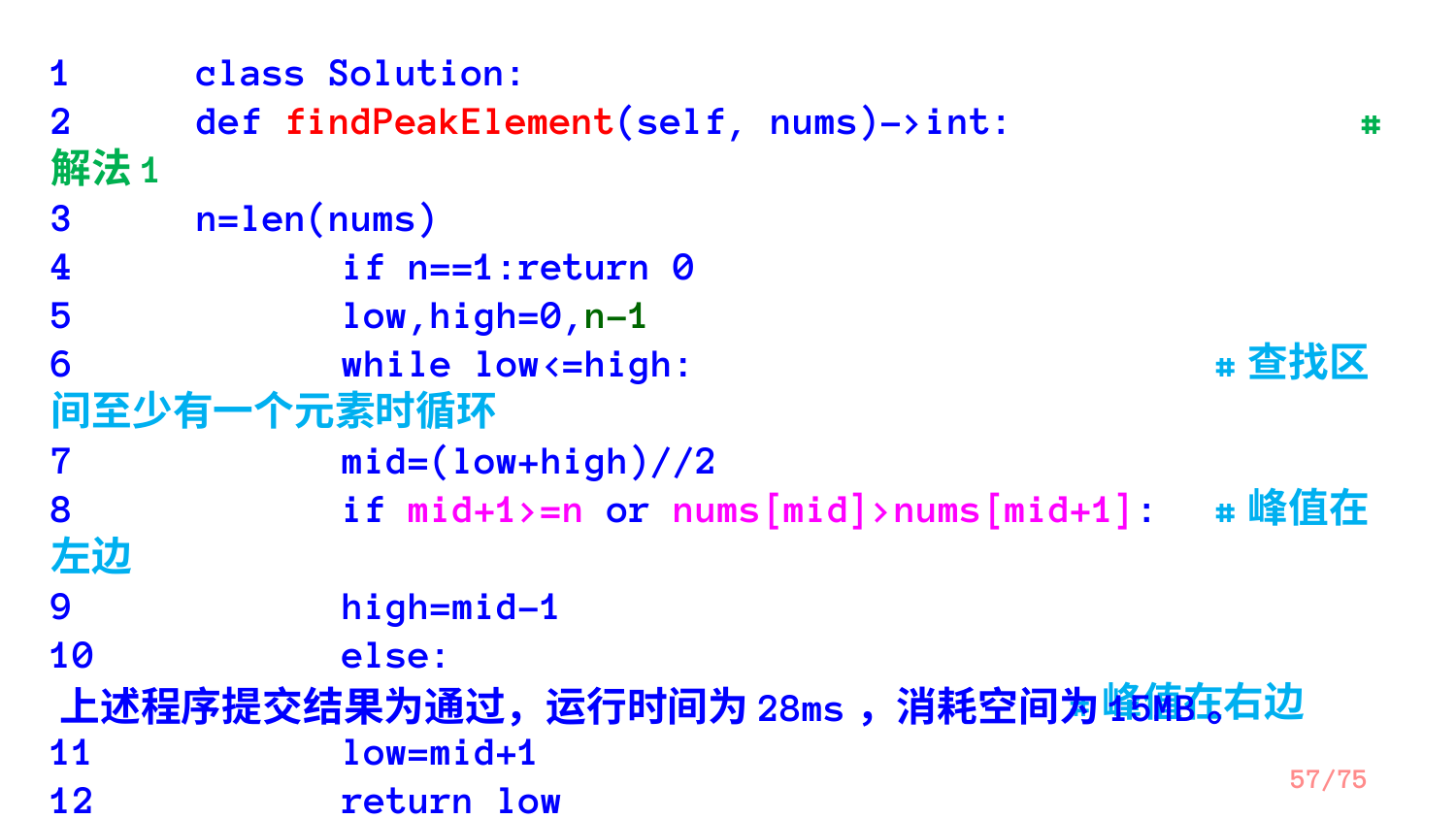

1	class Solution:
2    	def findPeakElement(self, nums)->int:    		#解法1
3     	n=len(nums)
4      	if n==1:return 0
5      	low,high=0,n-1
6      	while low<=high: 				#查找区间至少有一个元素时循环
7         	mid=(low+high)//2
8        	if mid+1>=n or nums[mid]>nums[mid+1]:	#峰值在左边
9           	high=mid-1
10        	else:  													#峰值在右边
11          	low=mid+1
12     	return low
上述程序提交结果为通过，运行时间为28ms，消耗空间为15MB。
57/75